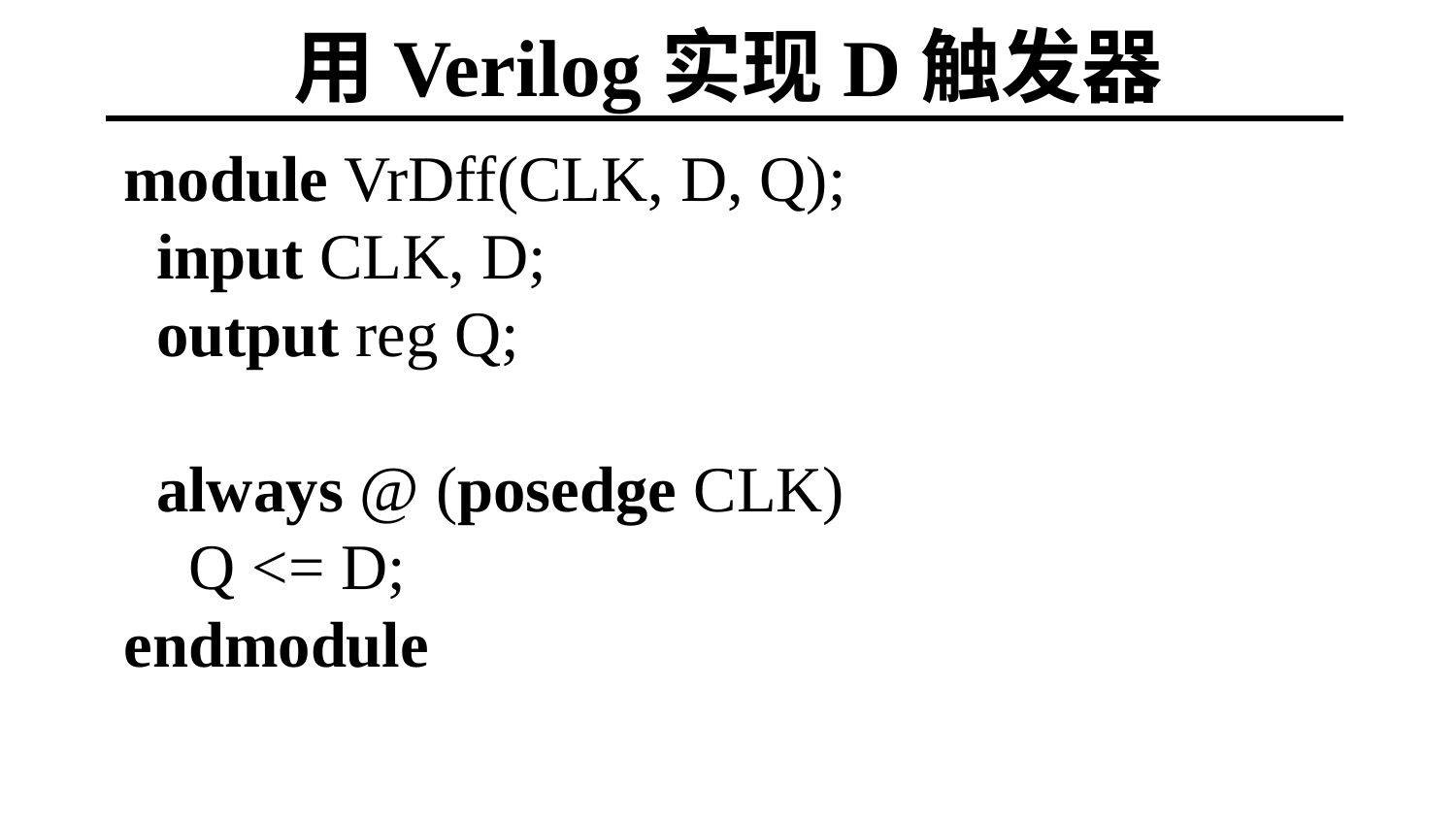

# 用Verilog实现D触发器
module VrDff(CLK, D, Q);
  input CLK, D;
  output reg Q;

  always @ (posedge CLK)
    Q <= D;
endmodule

6